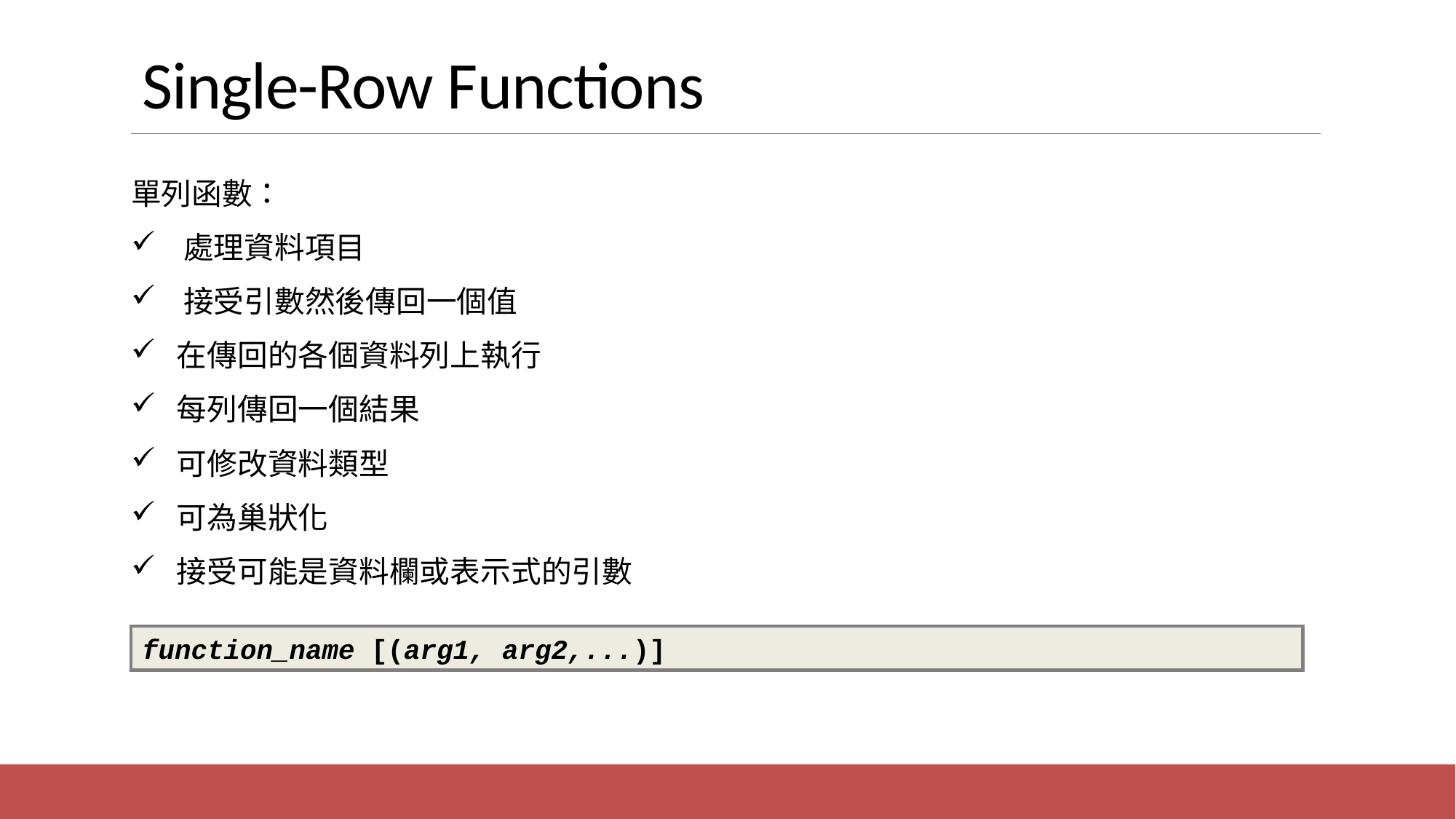

# Single-Row Functions
單列函數：
   處理資料項目
   接受引數然後傳回一個值
  在傳回的各個資料列上執行
  每列傳回一個結果
  可修改資料類型
  可為巢狀化
  接受可能是資料欄或表示式的引數
function_name [(arg1, arg2,...)]